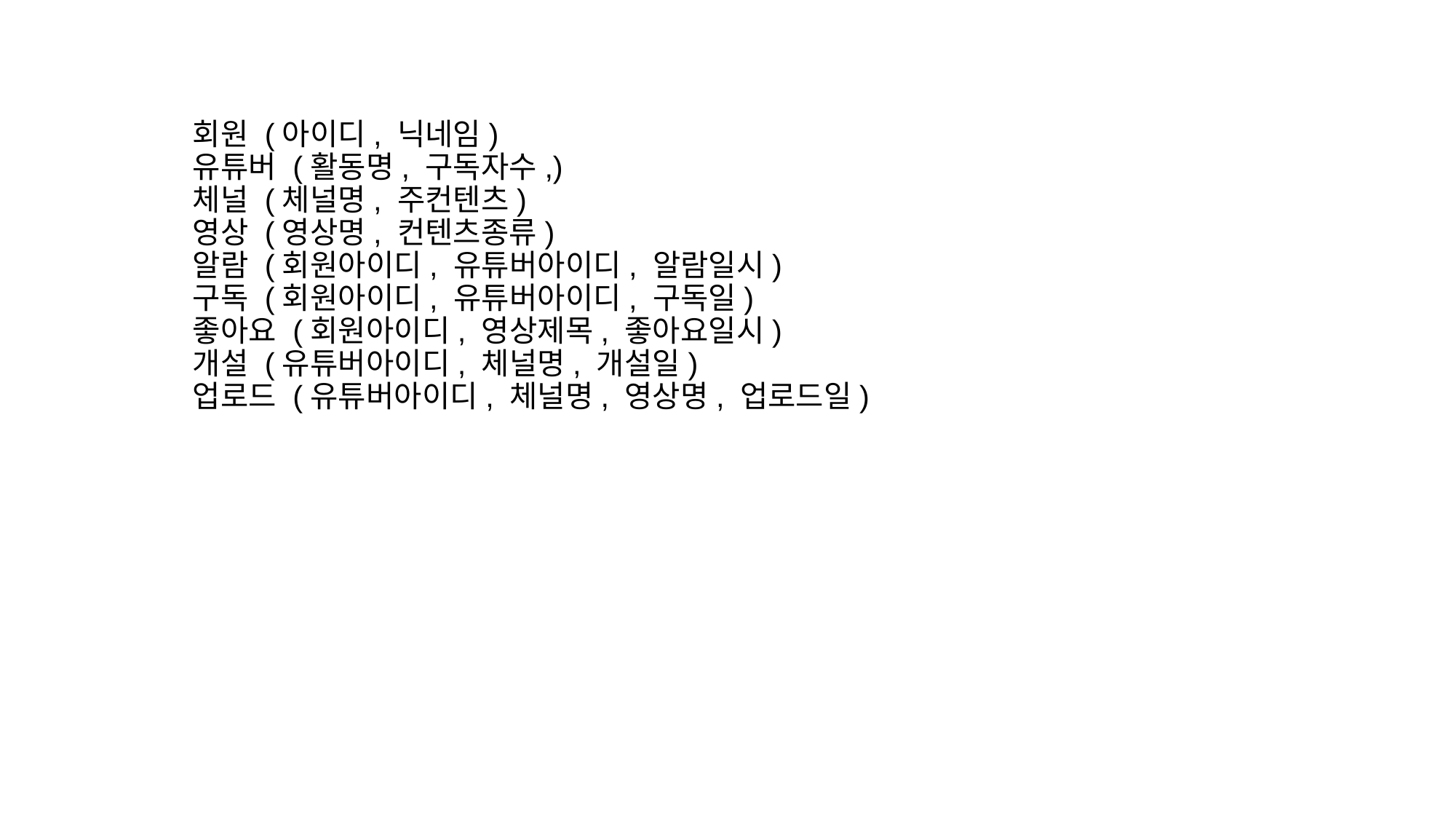

# 회원 (아이디, 닉네임) 유튜버 (활동명, 구독자수,) 체널 (체널명, 주컨텐츠) 영상 (영상명, 컨텐츠종류) 알람 (회원아이디, 유튜버아이디, 알람일시) 구독 (회원아이디, 유튜버아이디, 구독일) 좋아요 (회원아이디, 영상제목, 좋아요일시) 개설 (유튜버아이디, 체널명, 개설일) 업로드 (유튜버아이디, 체널명, 영상명, 업로드일)